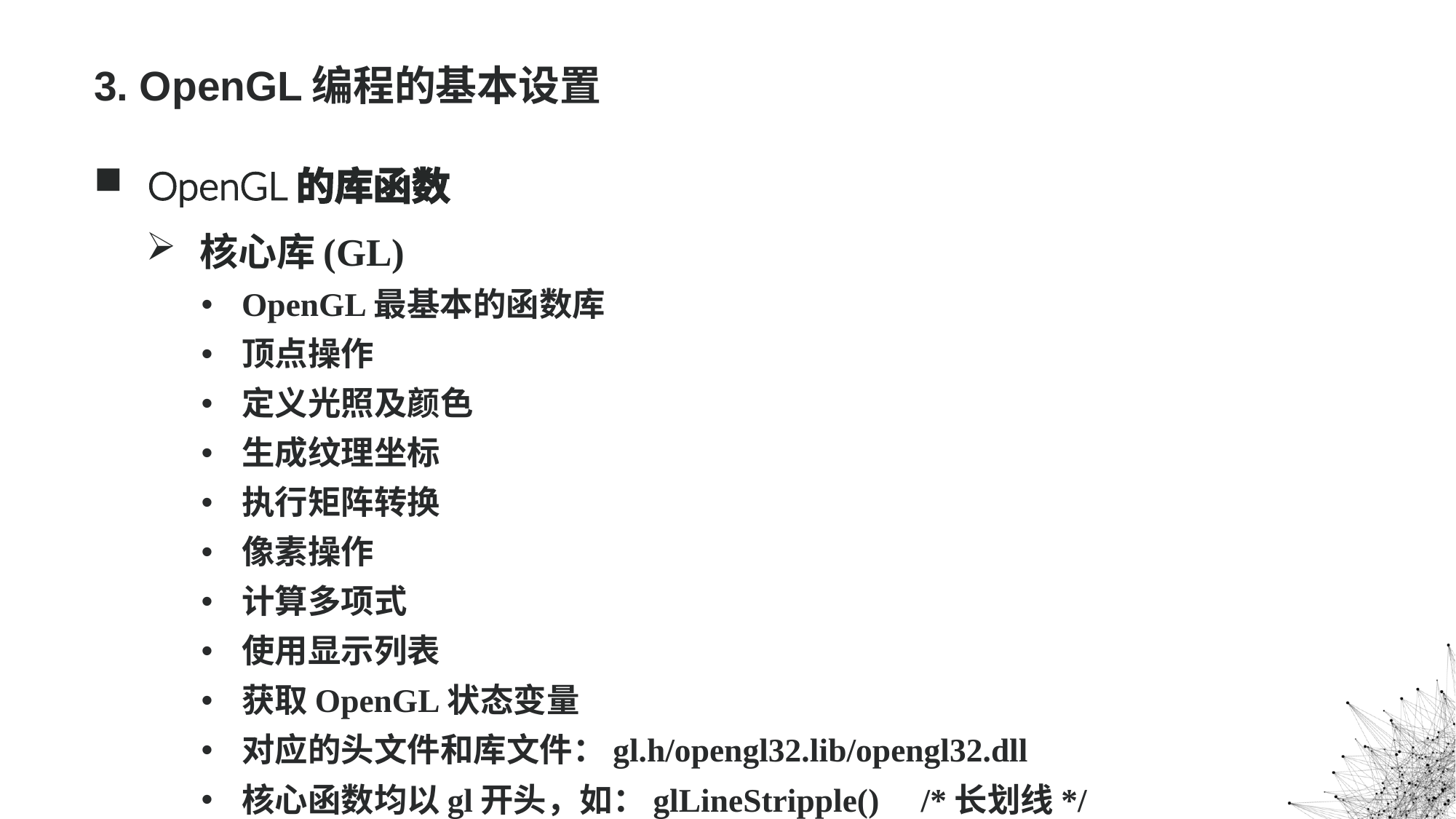

3. OpenGL编程的基本设置
OpenGL的库函数
核心库(GL)
OpenGL最基本的函数库
顶点操作
定义光照及颜色
生成纹理坐标
执行矩阵转换
像素操作
计算多项式
使用显示列表
获取OpenGL状态变量
对应的头文件和库文件：gl.h/opengl32.lib/opengl32.dll
核心函数均以gl开头，如：glLineStripple()     /*长划线*/